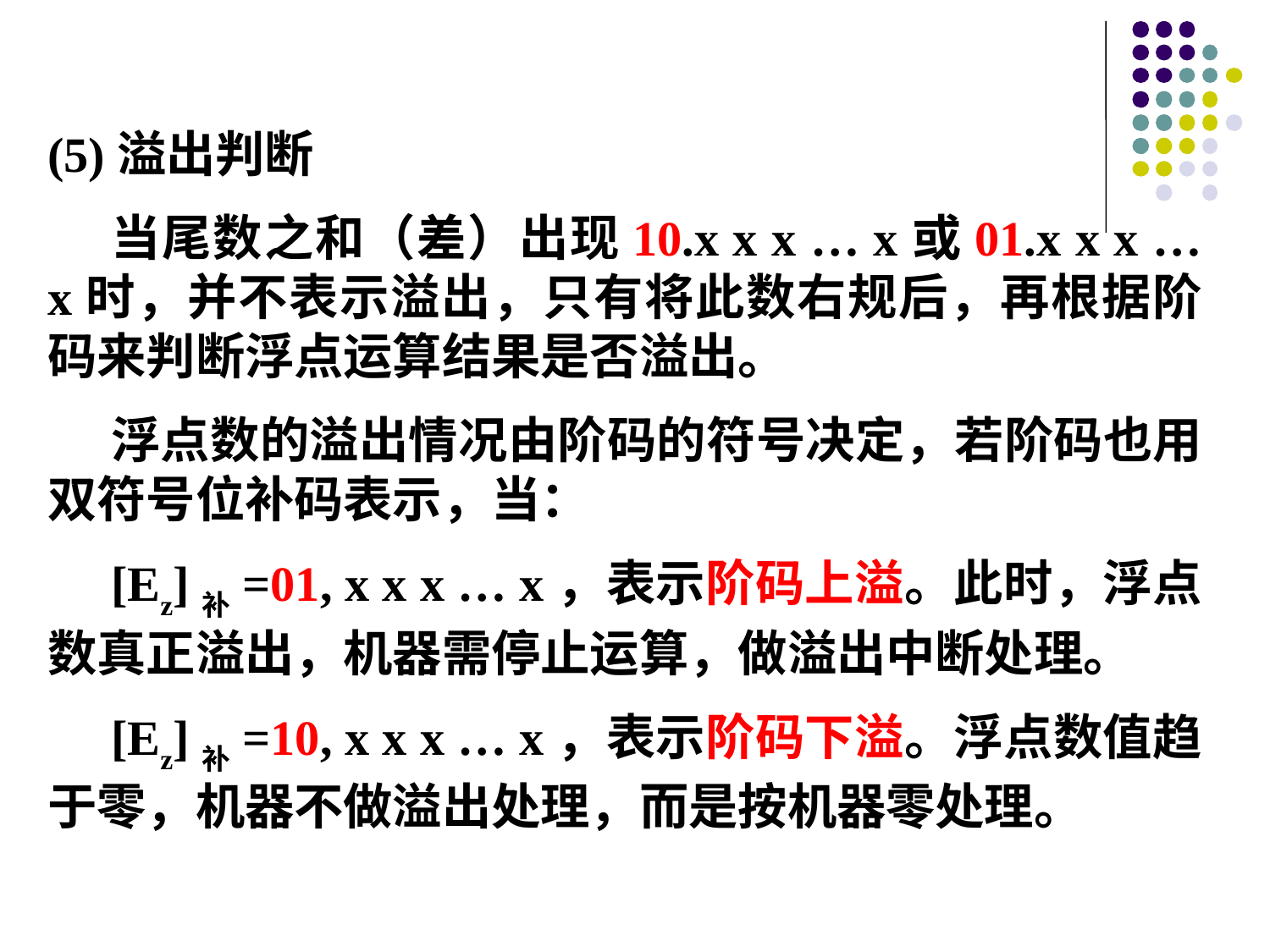

(5)溢出判断
当尾数之和（差）出现10.x x x … x或01.x x x … x时，并不表示溢出，只有将此数右规后，再根据阶码来判断浮点运算结果是否溢出。
浮点数的溢出情况由阶码的符号决定，若阶码也用双符号位补码表示，当：
[Ez]补=01, x x x … x，表示阶码上溢。此时，浮点数真正溢出，机器需停止运算，做溢出中断处理。
[Ez]补=10, x x x … x，表示阶码下溢。浮点数值趋于零，机器不做溢出处理，而是按机器零处理。
187